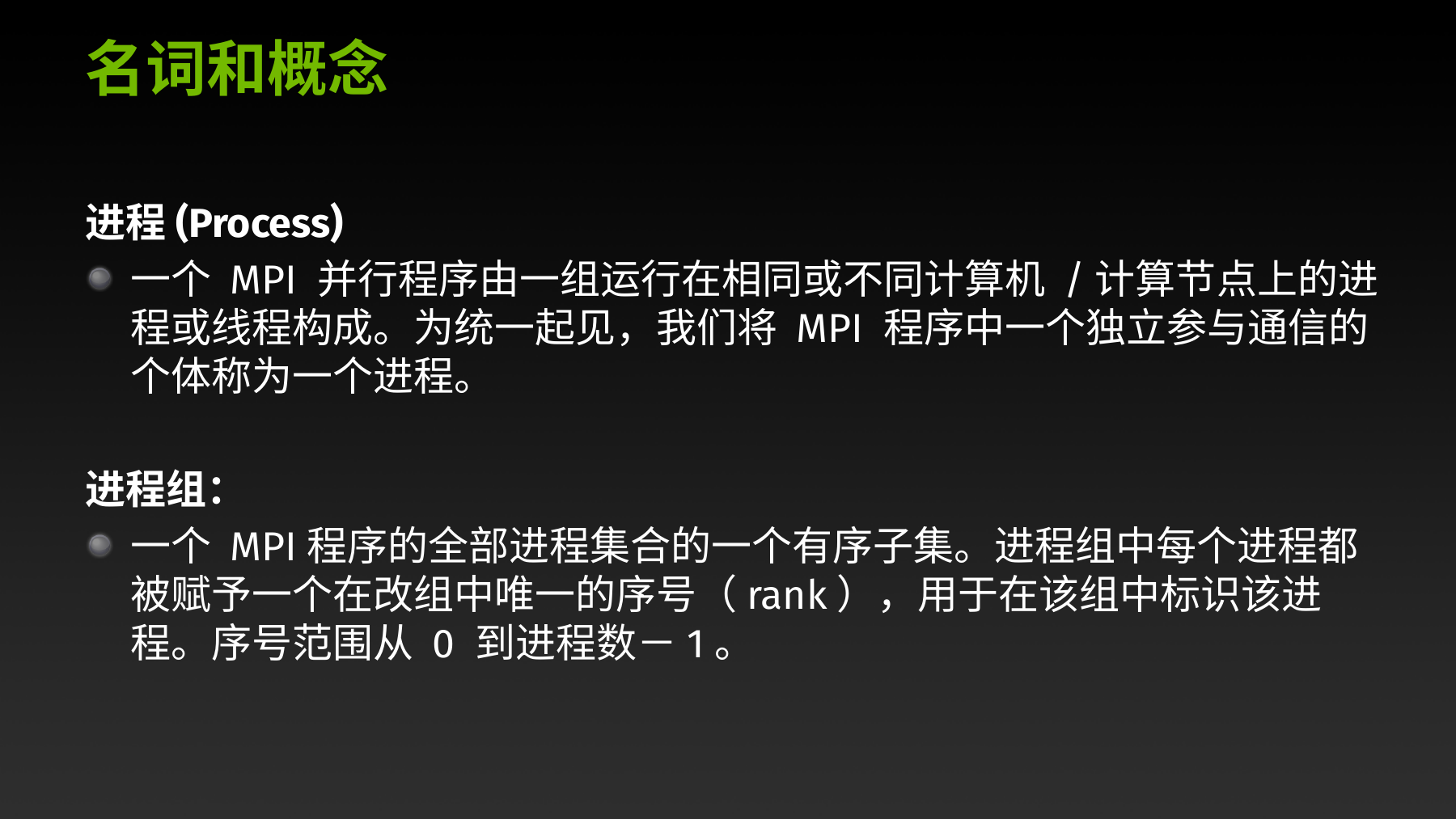

# 名词和概念
进程(Process)
一个 MPI 并行程序由一组运行在相同或不同计算机 /计算节点上的进程或线程构成。为统一起见，我们将 MPI 程序中一个独立参与通信的个体称为一个进程。

进程组：
一个 MPI程序的全部进程集合的一个有序子集。进程组中每个进程都被赋予一个在改组中唯一的序号（rank），用于在该组中标识该进程。序号范围从 0 到进程数－1。